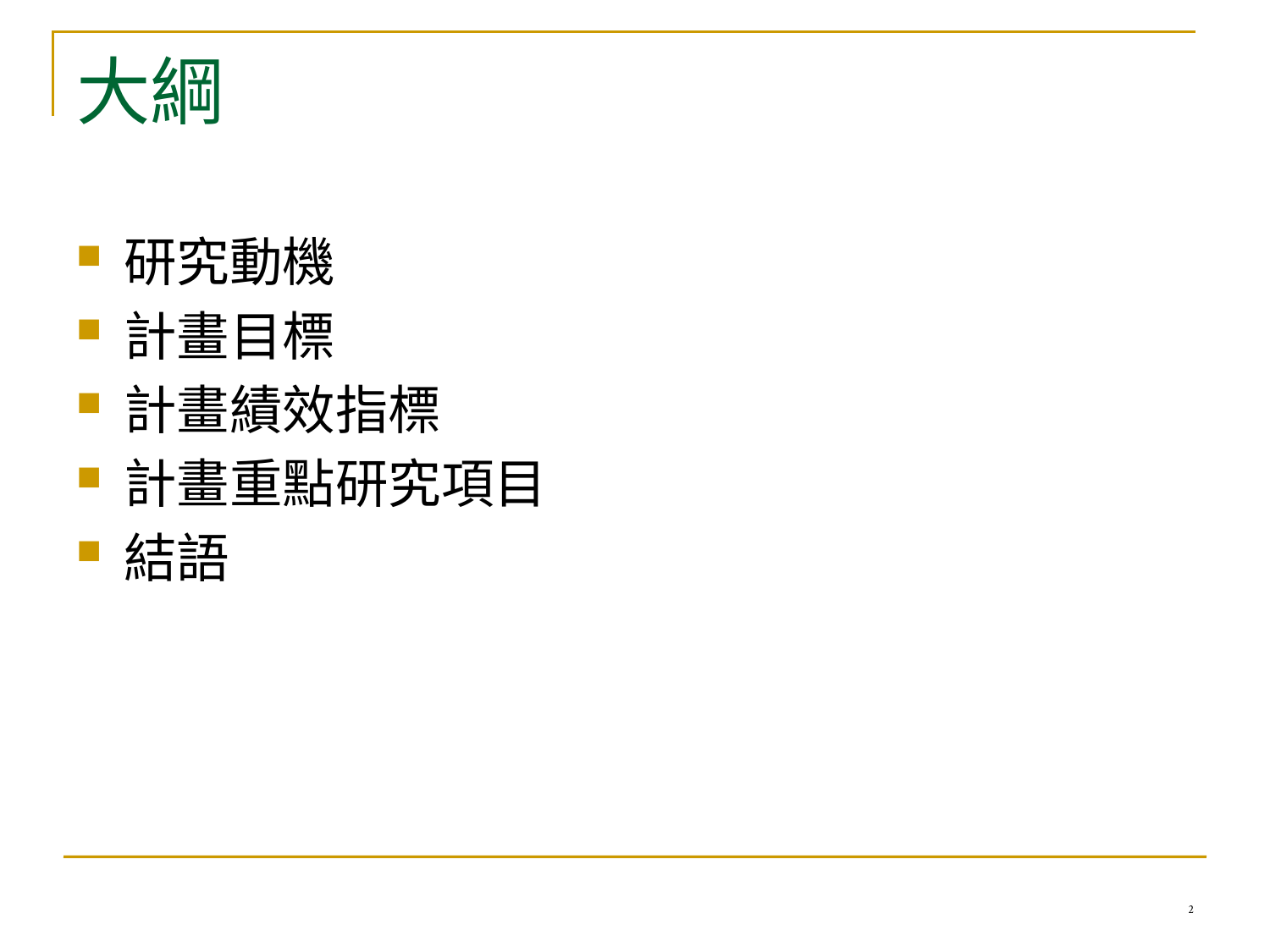

# 大綱
研究動機
計畫目標
計畫績效指標
計畫重點研究項目
結語
2